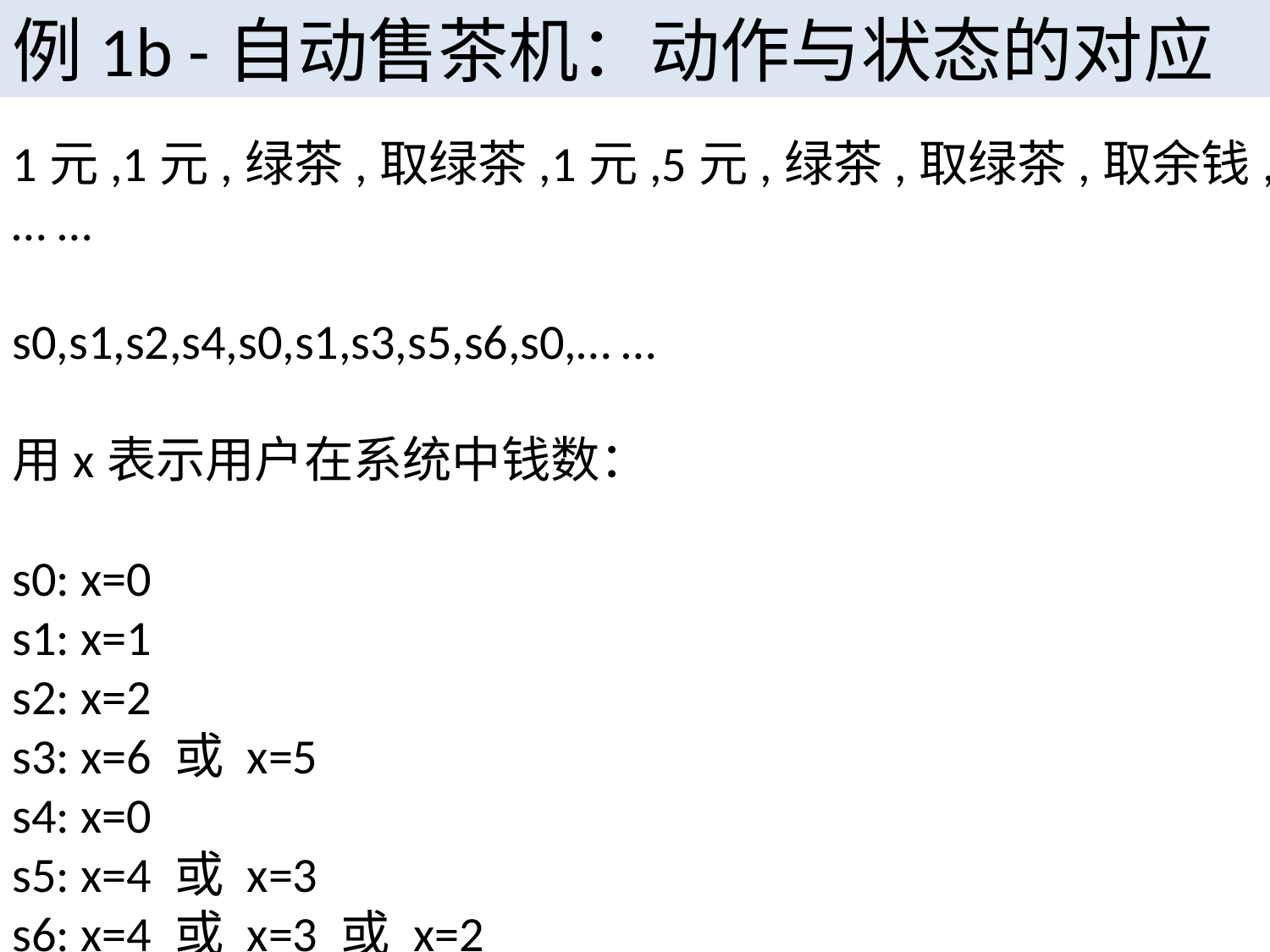

例1b -自动售茶机：动作与状态的对应
1元,1元,绿茶,取绿茶,1元,5元,绿茶,取绿茶,取余钱,… …

s0,s1,s2,s4,s0,s1,s3,s5,s6,s0,… …

用x表示用户在系统中钱数：

s0: x=0
s1: x=1
s2: x=2
s3: x=6 或 x=5
s4: x=0
s5: x=4 或 x=3
s6: x=4 或 x=3 或 x=2